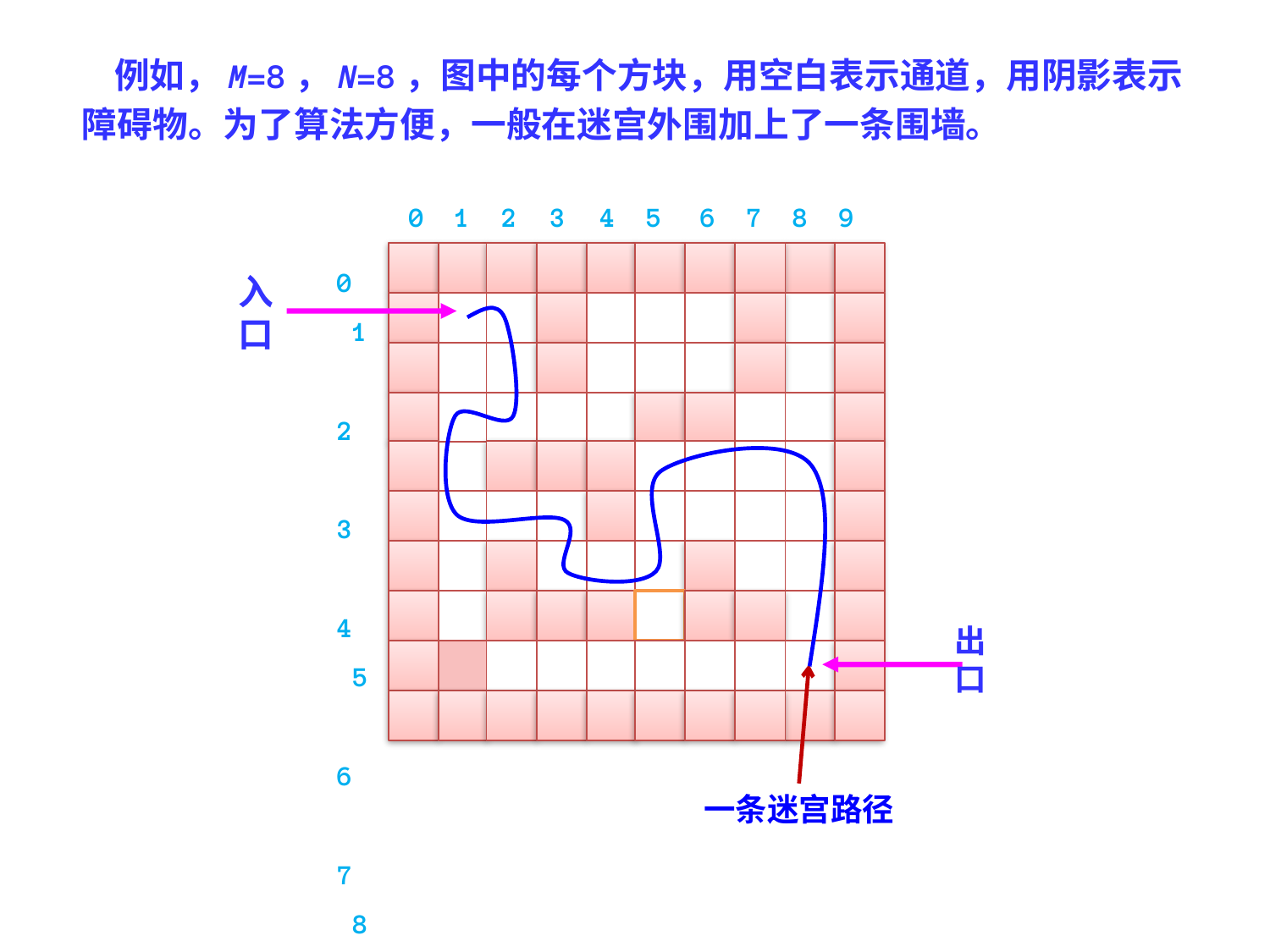

例如，M=8，N=8，图中的每个方块，用空白表示通道，用阴影表示障碍物。为了算法方便，一般在迷宫外围加上了一条围墙。
0  1  2  3  4  5  6  7  8  9
0   1    2    3    4   5    6    7   8    9

入口

出口

一条迷宫路径